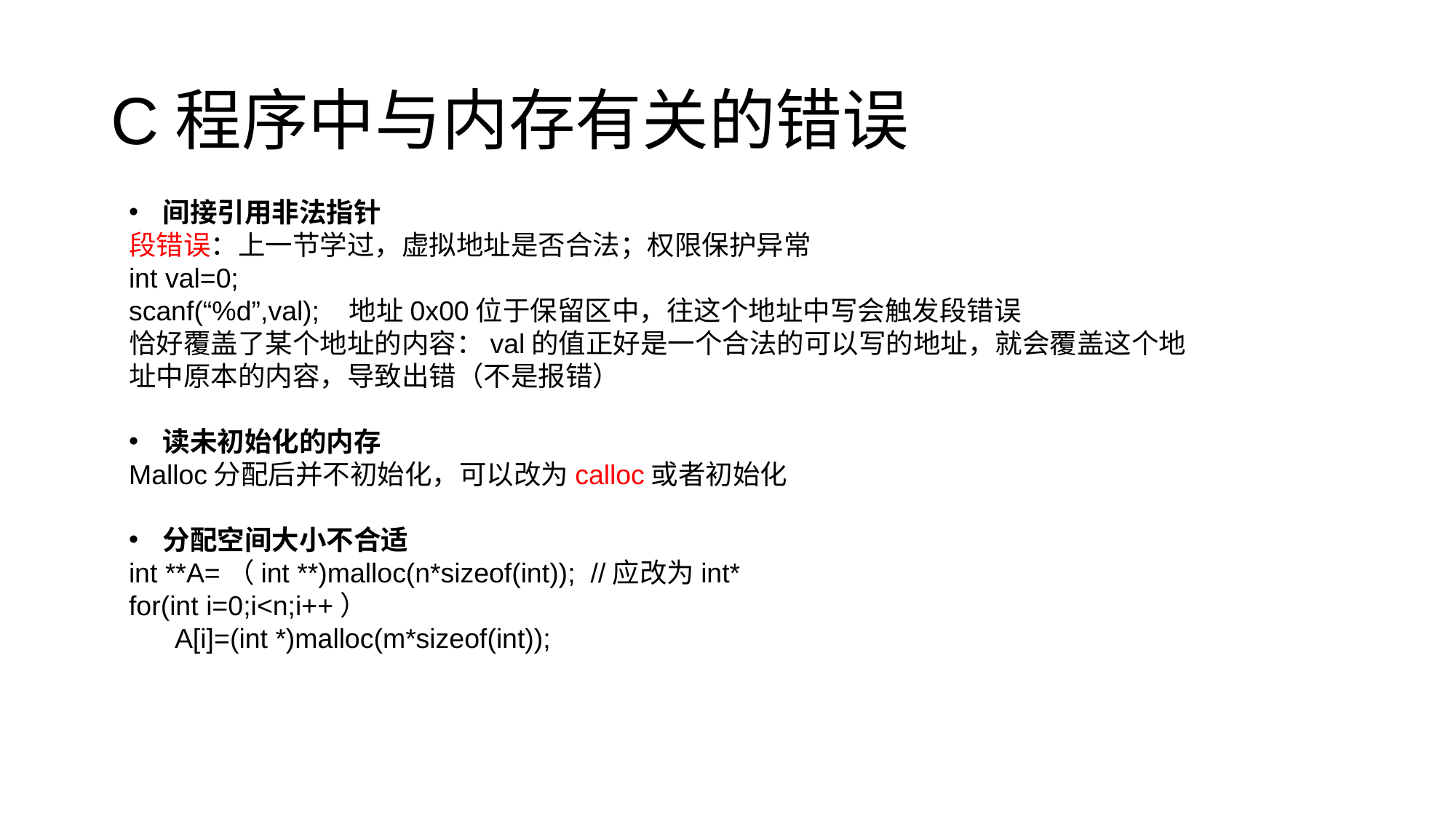

# C程序中与内存有关的错误
间接引用非法指针
段错误：上一节学过，虚拟地址是否合法；权限保护异常
int val=0;
scanf(“%d”,val);   地址0x00位于保留区中，往这个地址中写会触发段错误
恰好覆盖了某个地址的内容：val的值正好是一个合法的可以写的地址，就会覆盖这个地址中原本的内容，导致出错（不是报错）

读未初始化的内存
Malloc分配后并不初始化，可以改为calloc或者初始化

分配空间大小不合适
int **A=（int **)malloc(n*sizeof(int));  //应改为int*
for(int i=0;i<n;i++）
      A[i]=(int *)malloc(m*sizeof(int));